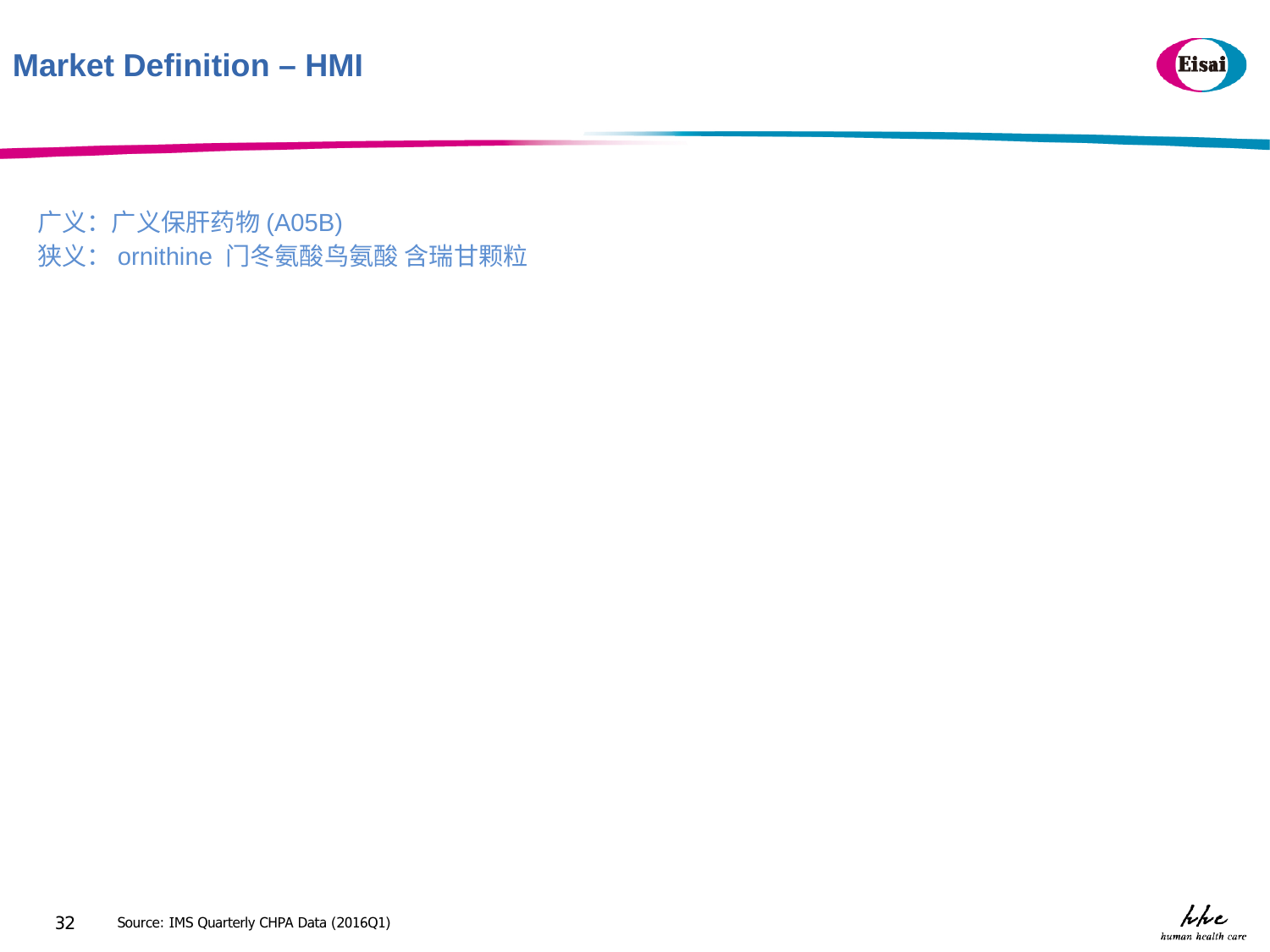

Market Definition – HMI
广义：广义保肝药物(A05B)
狭义：ornithine 门冬氨酸鸟氨酸 含瑞甘颗粒
32
Source: IMS Quarterly CHPA Data (2016Q1)